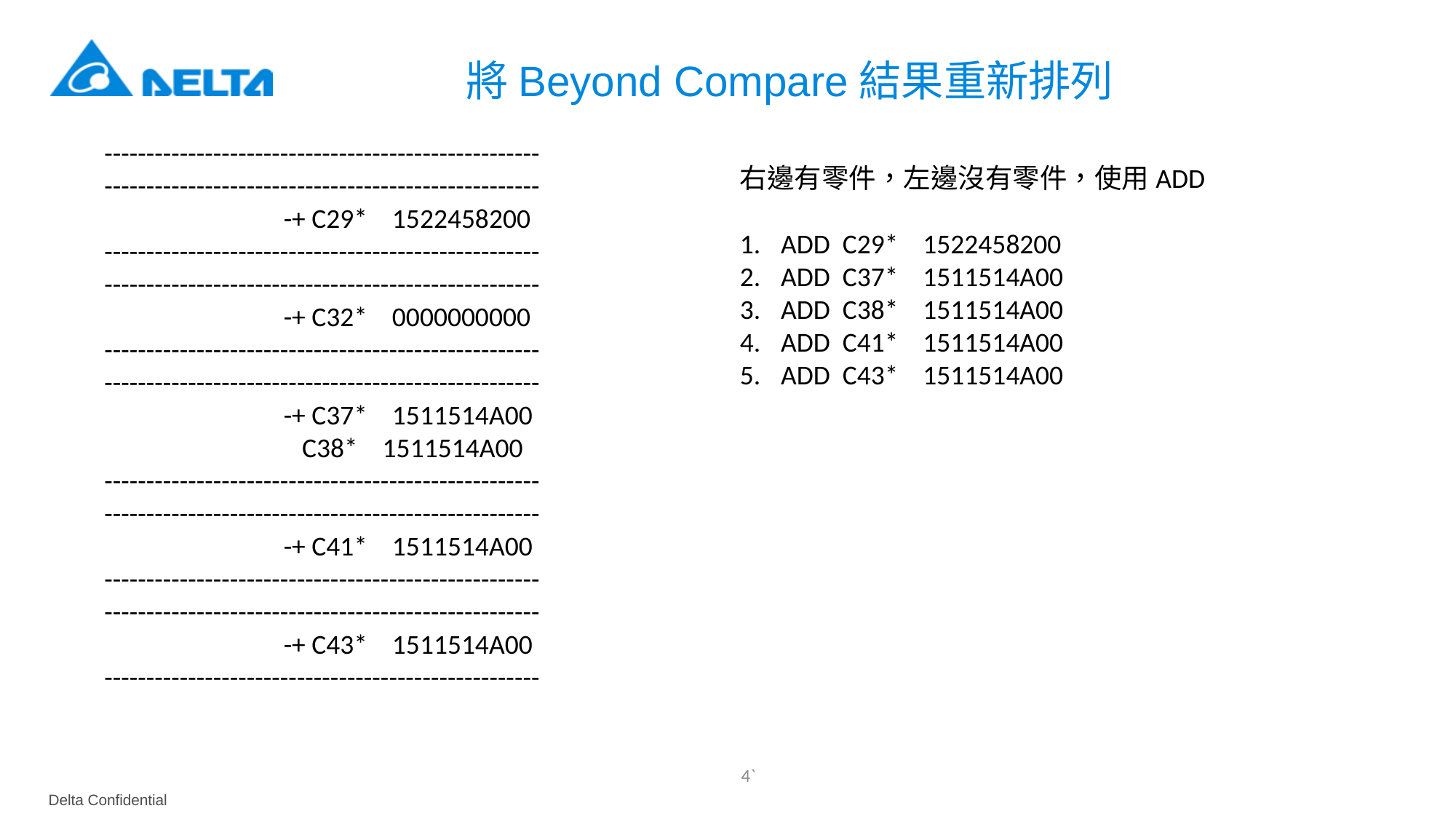

將Beyond Compare結果重新排列

----------------------------------------------------
----------------------------------------------------
                             -+ C29*    1522458200
----------------------------------------------------
----------------------------------------------------
                             -+ C32*    0000000000
----------------------------------------------------
----------------------------------------------------
                             -+ C37*    1511514A00
                                C38*    1511514A00
----------------------------------------------------
----------------------------------------------------
                             -+ C41*    1511514A00
----------------------------------------------------
----------------------------------------------------
                             -+ C43*    1511514A00
----------------------------------------------------
右邊有零件，左邊沒有零件，使用ADD

ADD  C29*    1522458200
ADD  C37*    1511514A00
ADD  C38*    1511514A00
ADD  C41*    1511514A00
ADD  C43*    1511514A00

4`